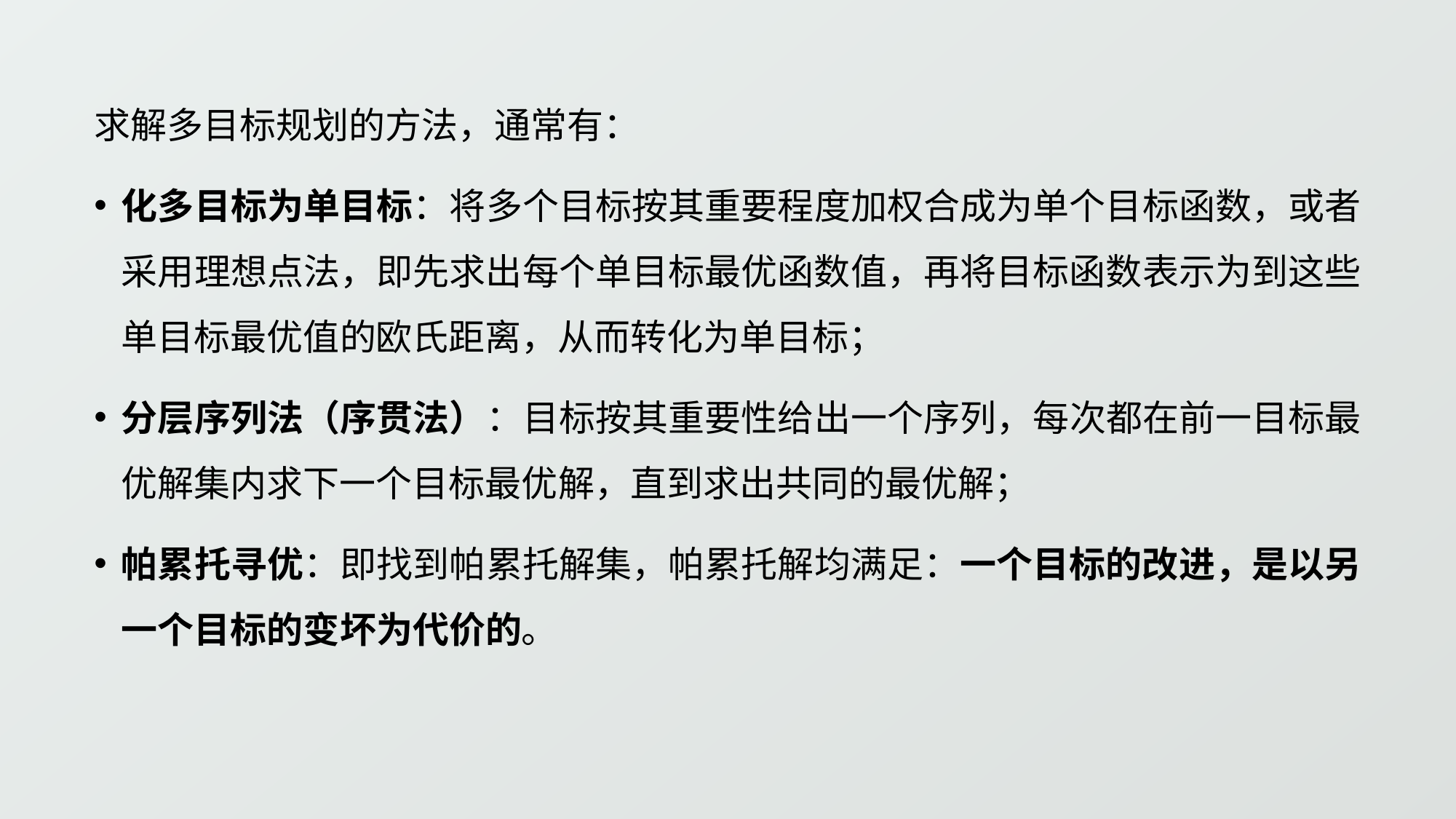

求解多目标规划的方法，通常有：
化多目标为单目标：将多个目标按其重要程度加权合成为单个目标函数，或者采用理想点法，即先求出每个单目标最优函数值，再将目标函数表示为到这些单目标最优值的欧氏距离，从而转化为单目标；
分层序列法（序贯法）：目标按其重要性给出一个序列，每次都在前一目标最优解集内求下一个目标最优解，直到求出共同的最优解；
帕累托寻优：即找到帕累托解集，帕累托解均满足：一个目标的改进，是以另一个目标的变坏为代价的。